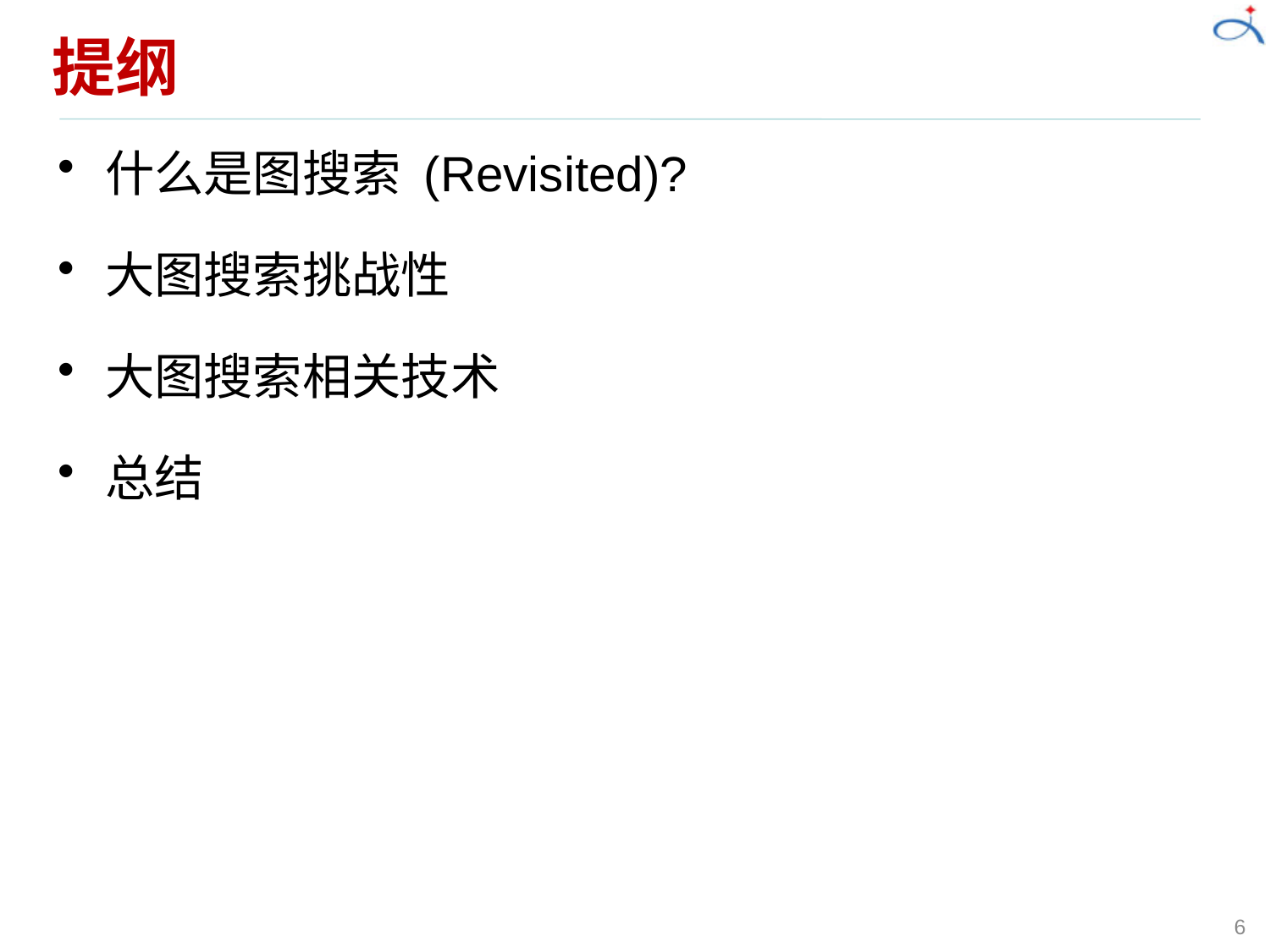

# 提纲
什么是图搜索 (Revisited)?
大图搜索挑战性
大图搜索相关技术
总结
6